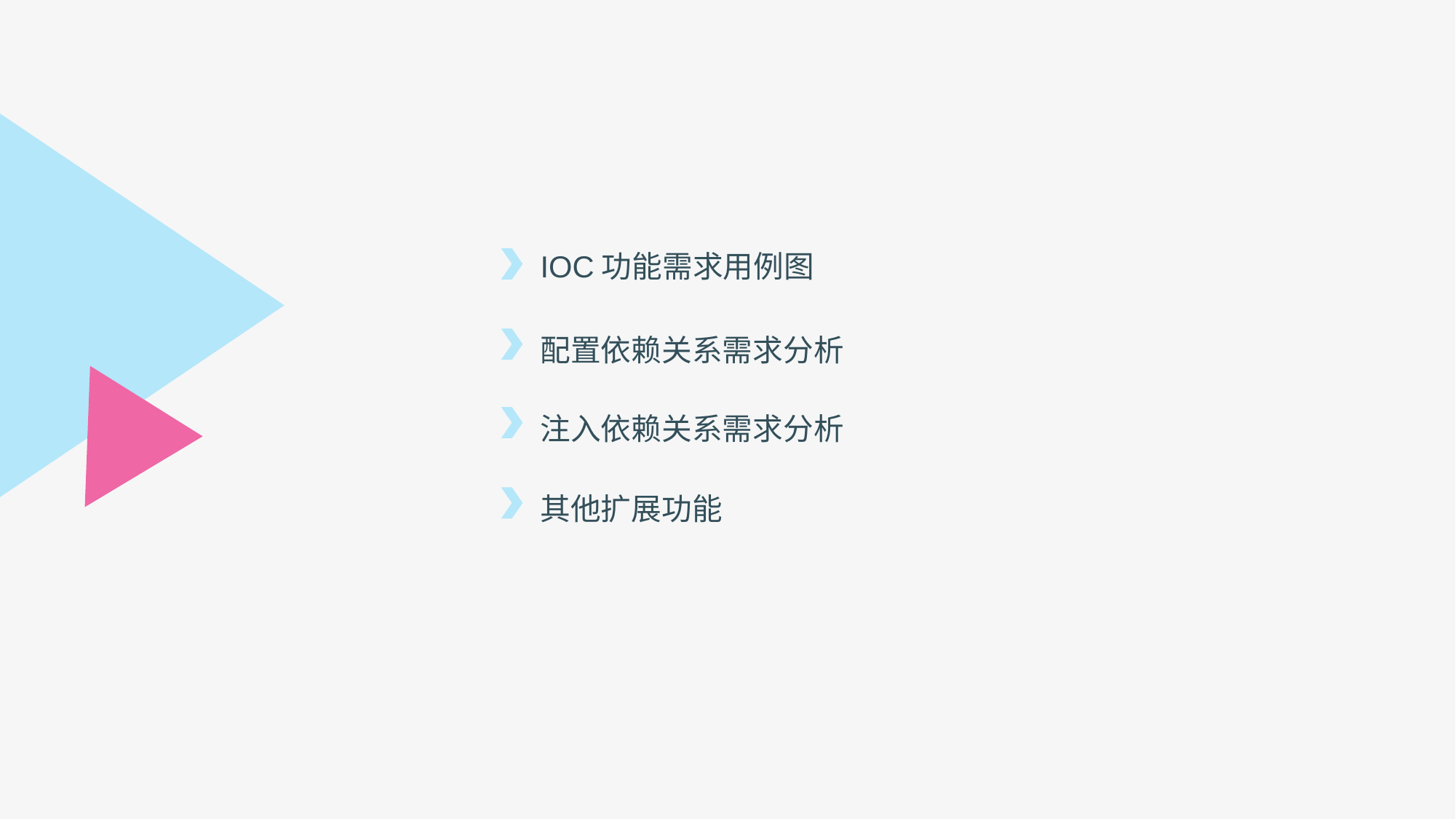

IOC功能需求用例图

配置依赖关系需求分析

注入依赖关系需求分析

其他扩展功能